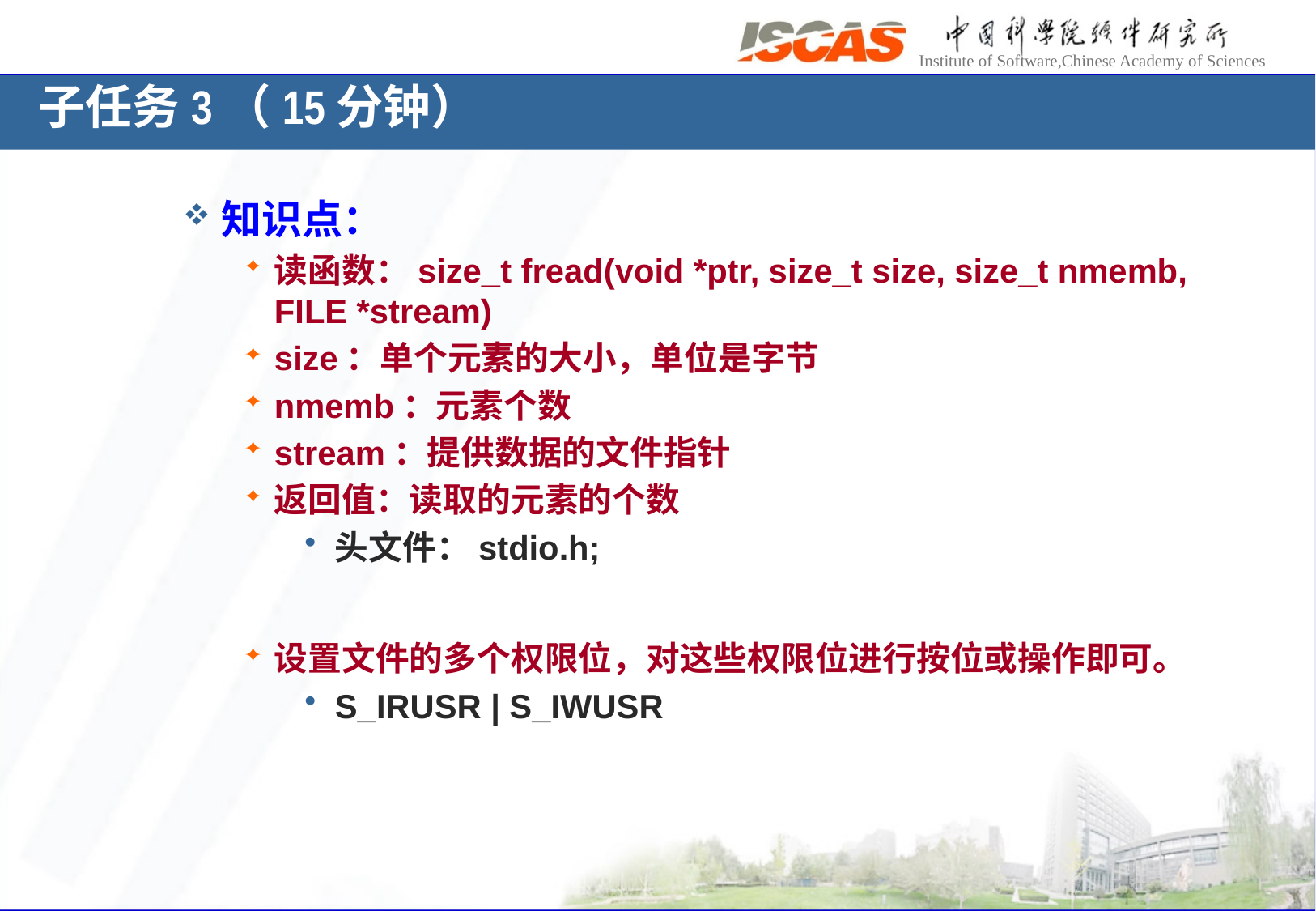

子任务3（15分钟）
知识点：
读函数：size_t fread(void *ptr, size_t size, size_t nmemb, FILE *stream)
size：单个元素的大小，单位是字节
nmemb：元素个数
stream：提供数据的文件指针
返回值：读取的元素的个数
头文件：stdio.h;

设置文件的多个权限位，对这些权限位进行按位或操作即可。
S_IRUSR | S_IWUSR